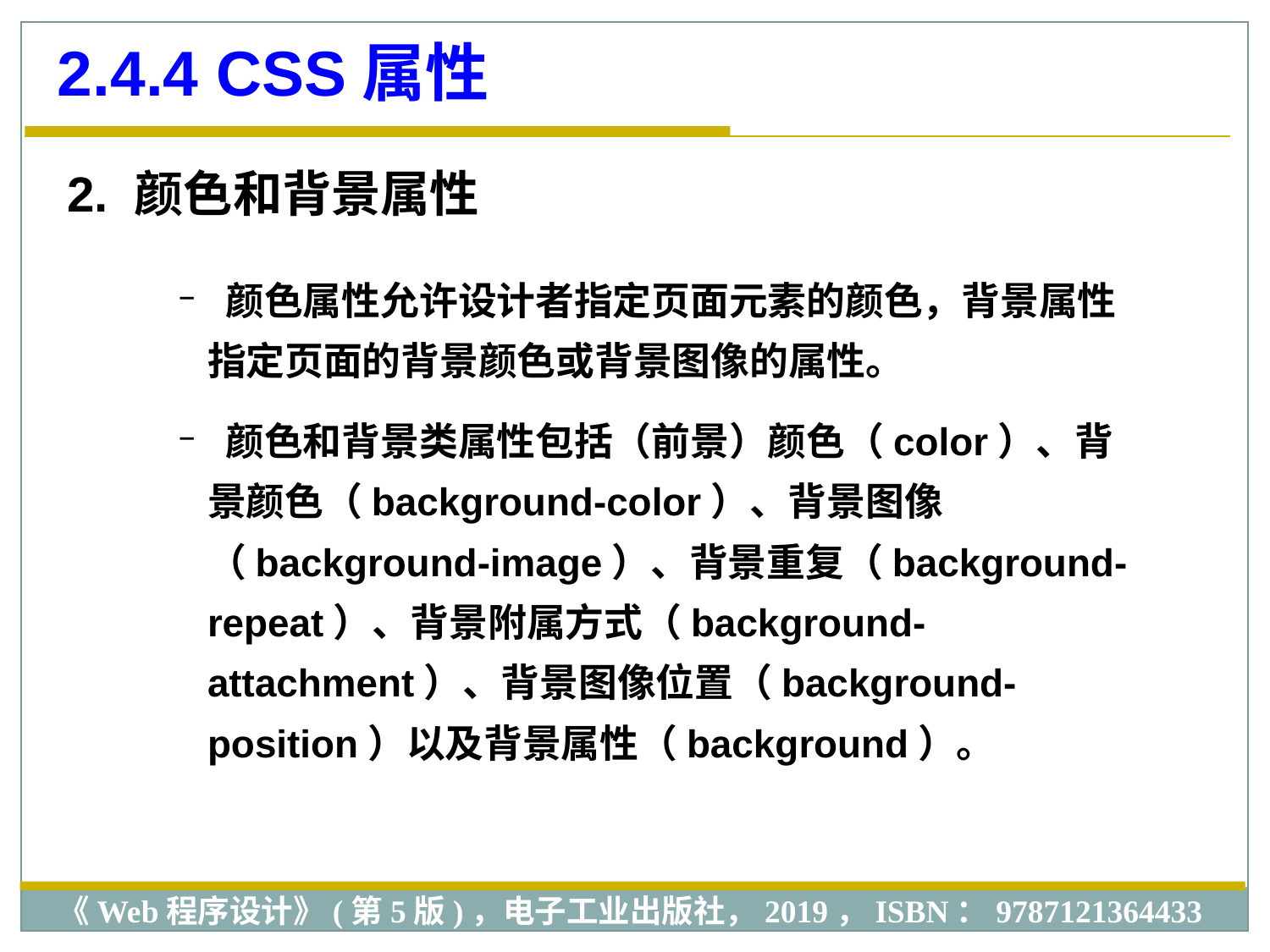

2.4.4 CSS属性
2. 颜色和背景属性
 颜色属性允许设计者指定页面元素的颜色，背景属性指定页面的背景颜色或背景图像的属性。
 颜色和背景类属性包括（前景）颜色（color）、背景颜色（background-color）、背景图像（background-image）、背景重复（background-repeat）、背景附属方式（background-attachment）、背景图像位置（background-position）以及背景属性（background）。